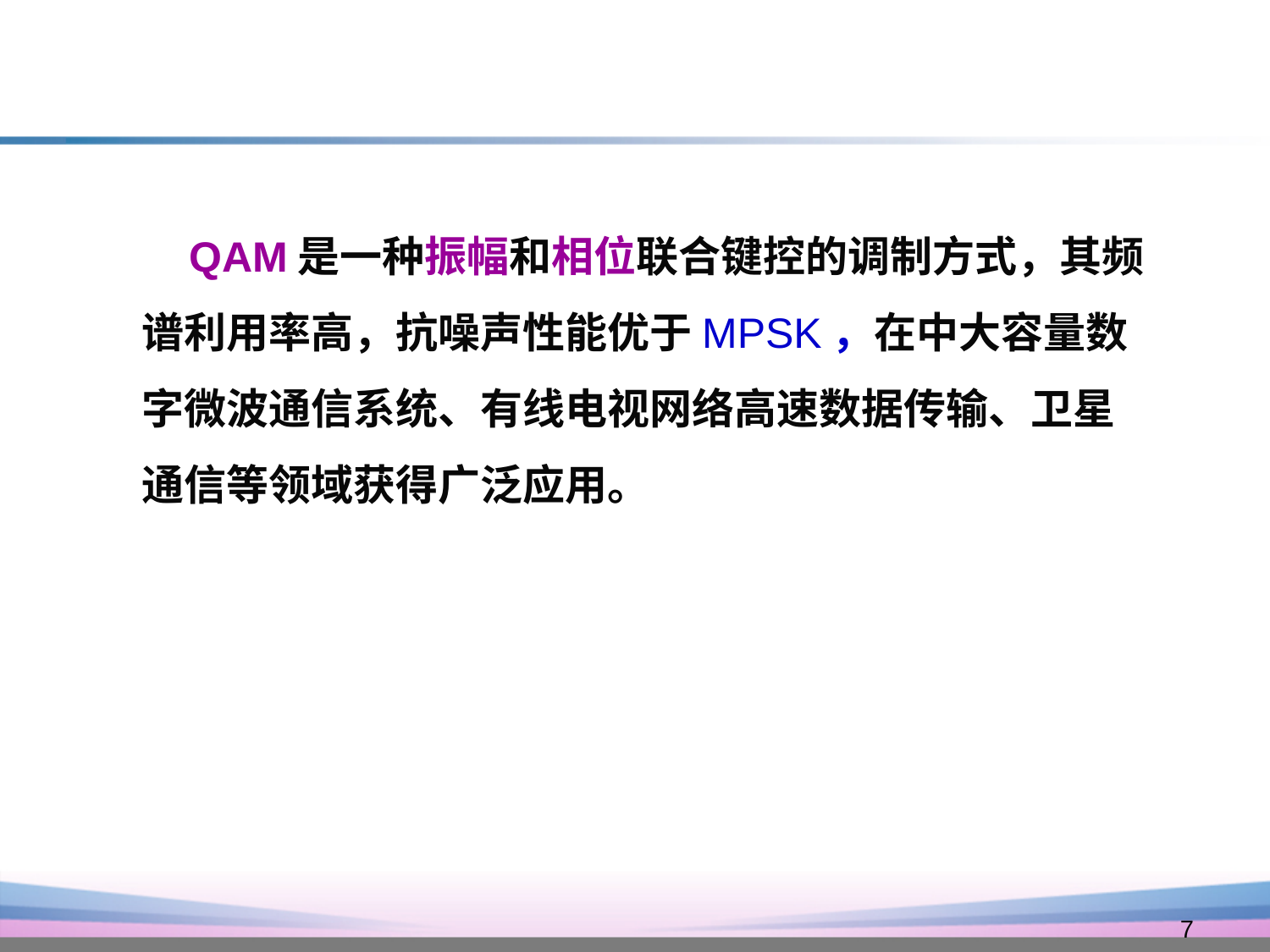

QAM是一种振幅和相位联合键控的调制方式，其频谱利用率高，抗噪声性能优于MPSK，在中大容量数字微波通信系统、有线电视网络高速数据传输、卫星通信等领域获得广泛应用。
7